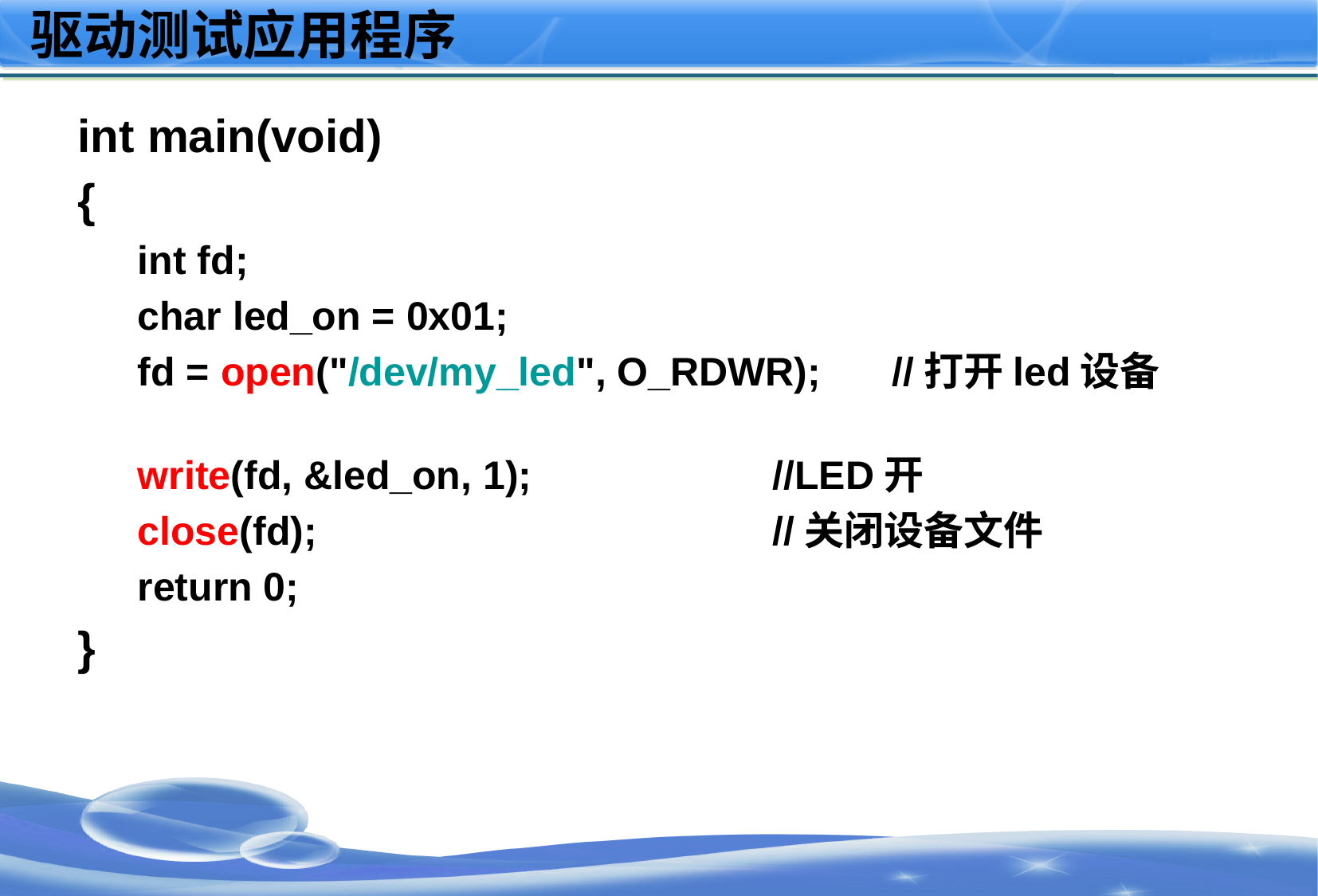

# 驱动测试应用程序
int main(void)
{
int fd;
char led_on = 0x01;
fd = open("/dev/my_led", O_RDWR);  	//打开led设备
write(fd, &led_on, 1);			//LED开
close(fd);			 	//关闭设备文件
return 0;
}